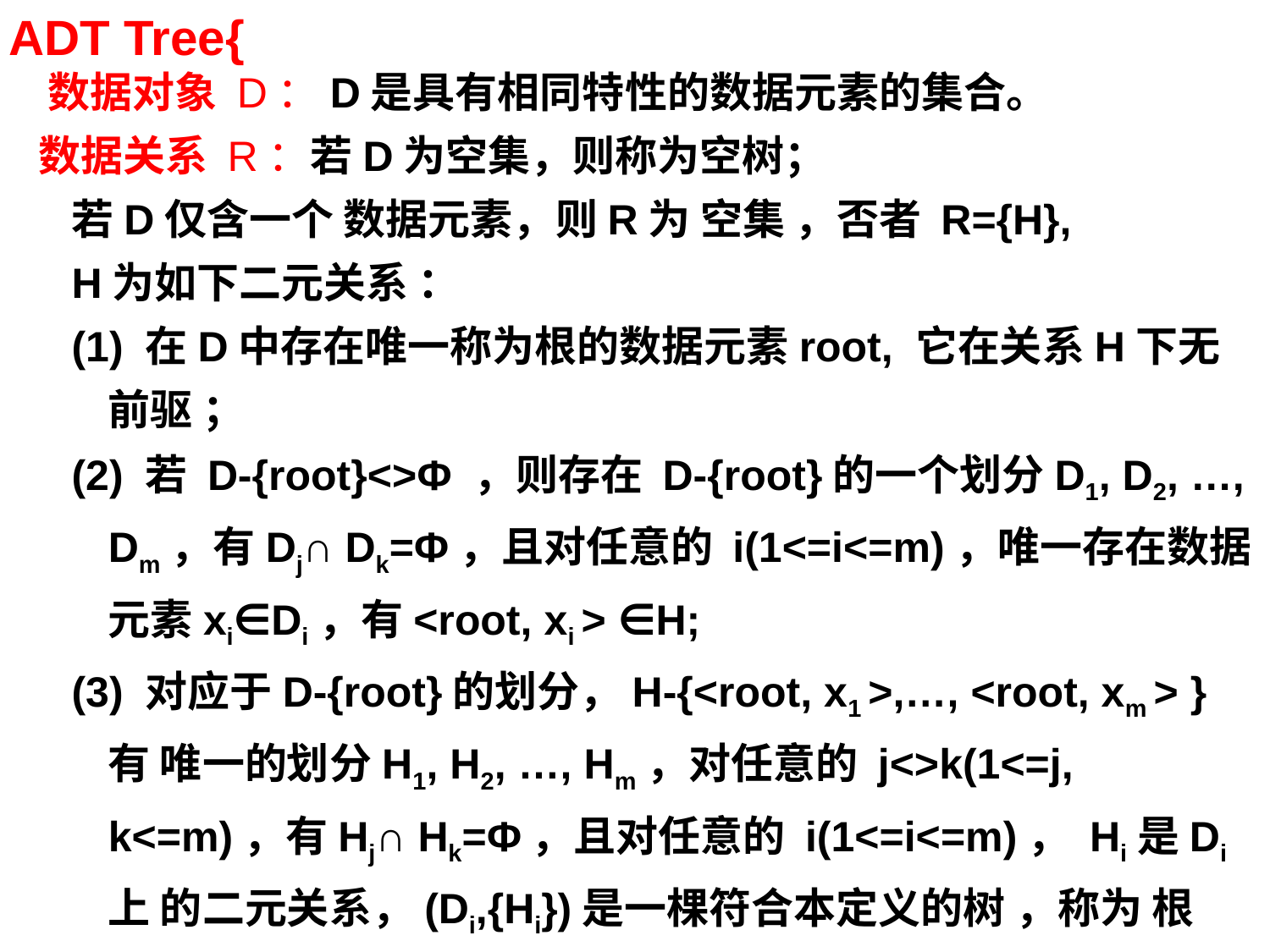

ADT Tree{
   数据对象 D：D是具有相同特性的数据元素的集合。
  数据关系 R：若D为空集，则称为空树；
若D仅含一个 数据元素，则R为 空集 ，否者 R={H},
H为如下二元关系 ：
(1) 在D中存在唯一称为根的数据元素root, 它在关系H下无前驱 ；
(2) 若 D-{root}<>Φ ，则存在 D-{root}的一个划分D1, D2, …, Dm，有Dj∩ Dk=Φ，且对任意的 i(1<=i<=m)，唯一存在数据元素xi∈Di，有<root, xi > ∈H;
(3) 对应于D-{root}的划分，H-{<root, x1 >,…, <root, xm > }有 唯一的划分H1, H2, …, Hm，对任意的 j<>k(1<=j, k<=m)，有Hj∩ Hk=Φ，且对任意的 i(1<=i<=m)， Hi是Di上 的二元关系，(Di,{Hi})是一棵符合本定义的树 ，称为 根 root的子树。
基本操作：
}ADT Tree